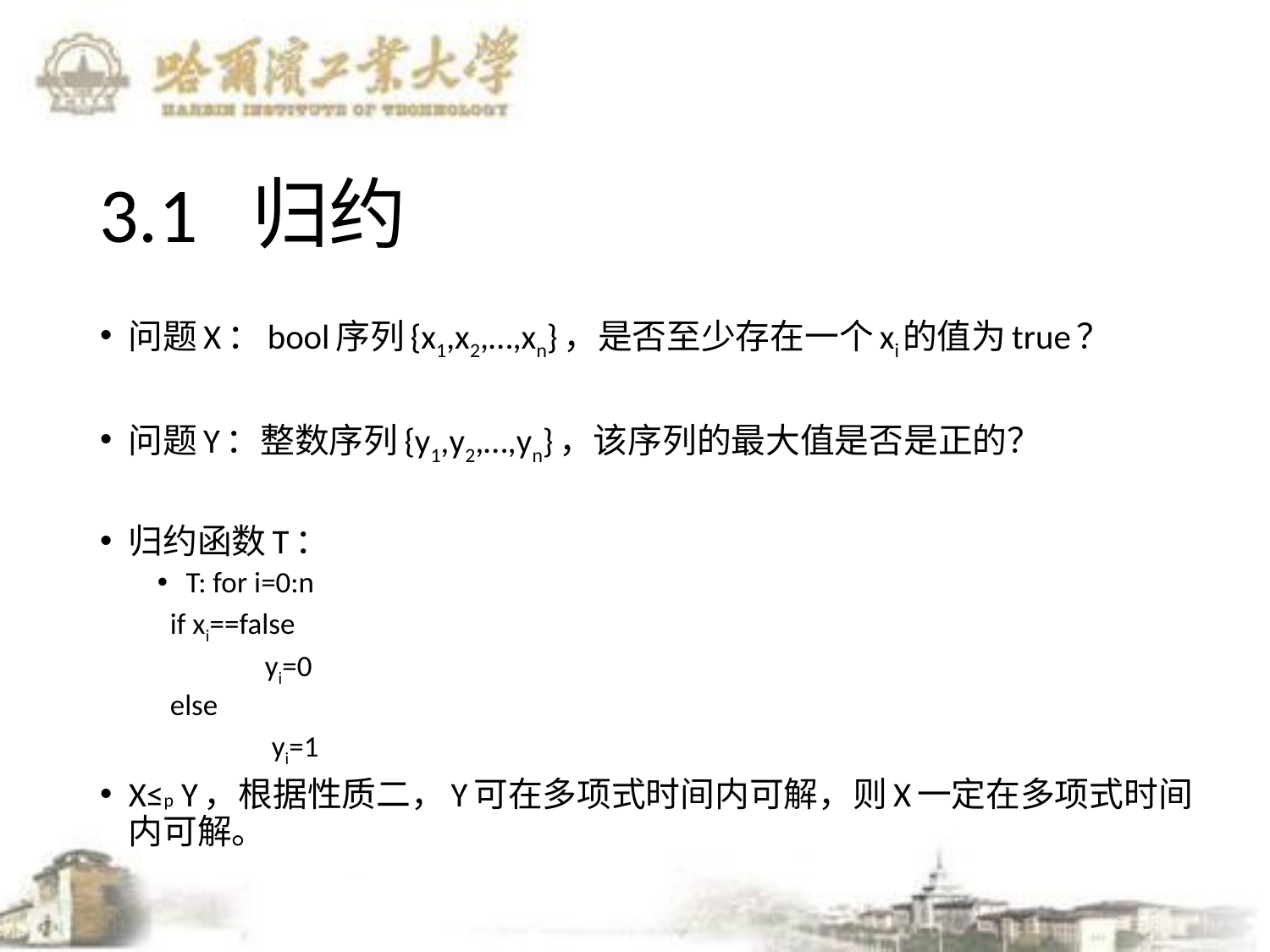

# 3.1  归约
问题X：bool序列{x1,x2,…,xn}，是否至少存在一个xi的值为true？

问题Y：整数序列{y1,y2,…,yn}，该序列的最大值是否是正的？

归约函数T：
T: for i=0:n
	    if xi==false
                  yi=0
	    else
                   yi=1
X≤p Y，根据性质二，Y可在多项式时间内可解，则X一定在多项式时间内可解。